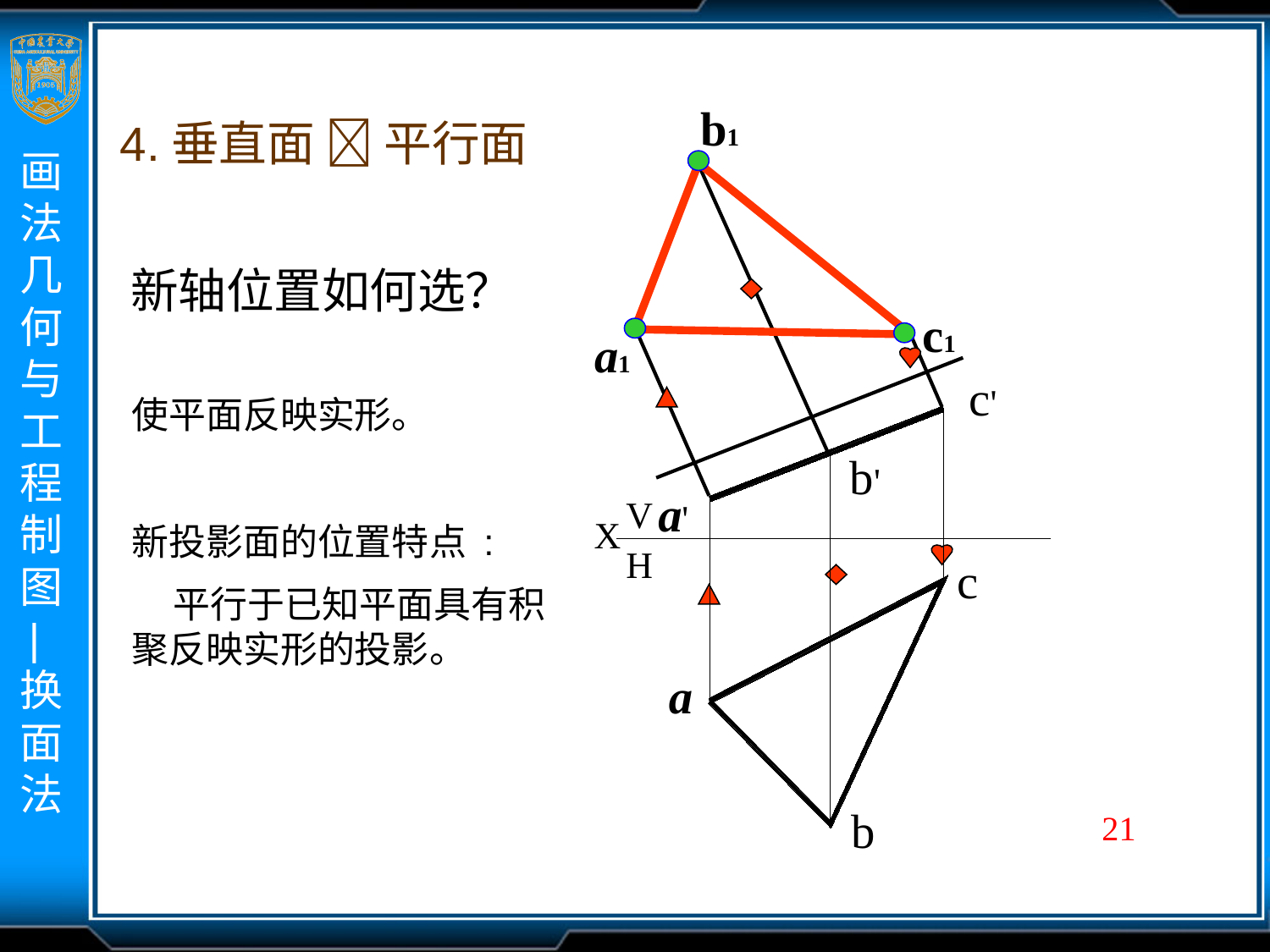

b1
4.垂直面 ⇒ 平行面

新轴位置如何选？

c1
a1

c'

b'
a'
V
X
H
c
a
b
使平面反映实形。

新投影面的位置特点 :
    平行于已知平面具有积聚反映实形的投影。

21